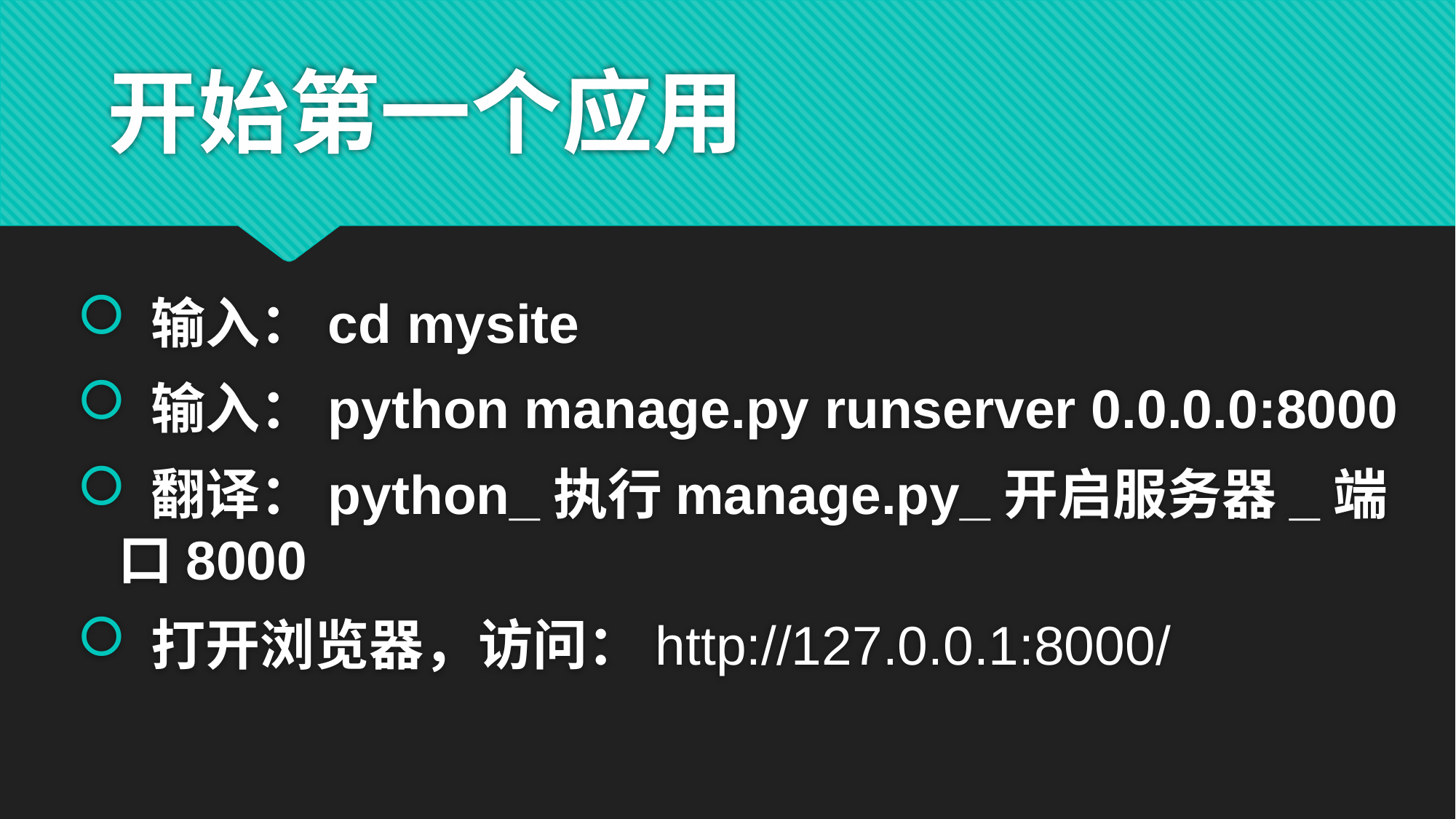

# 开始第一个应用
 输入：cd mysite
 输入：python manage.py runserver 0.0.0.0:8000
 翻译：python_执行manage.py_开启服务器_端口8000
 打开浏览器，访问：http://127.0.0.1:8000/